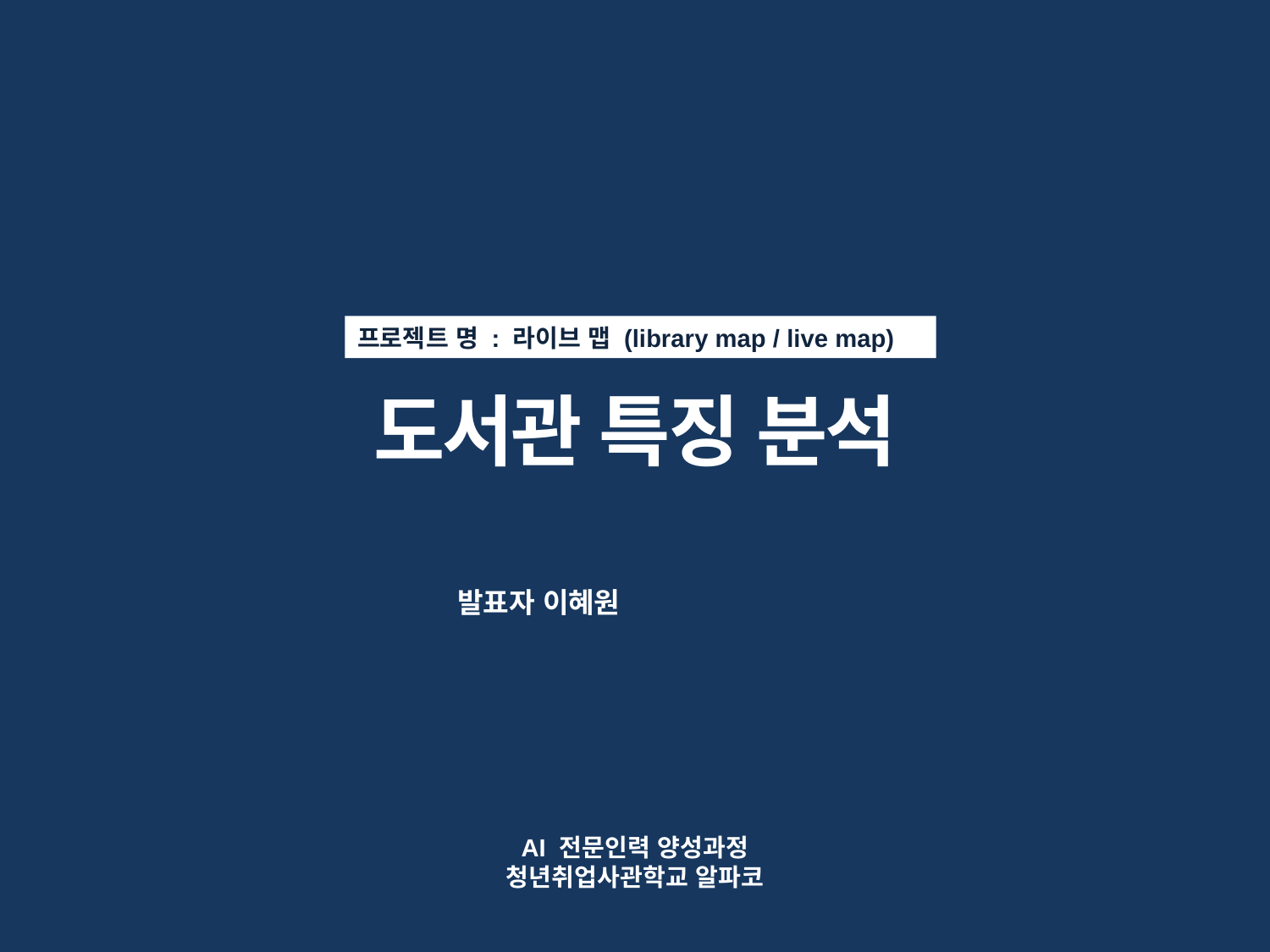

프로젝트 명 : 라이브 맵 (library map / live map)
도서관 특징 분석
발표자 이혜원
AI 전문인력 양성과정
청년취업사관학교 알파코